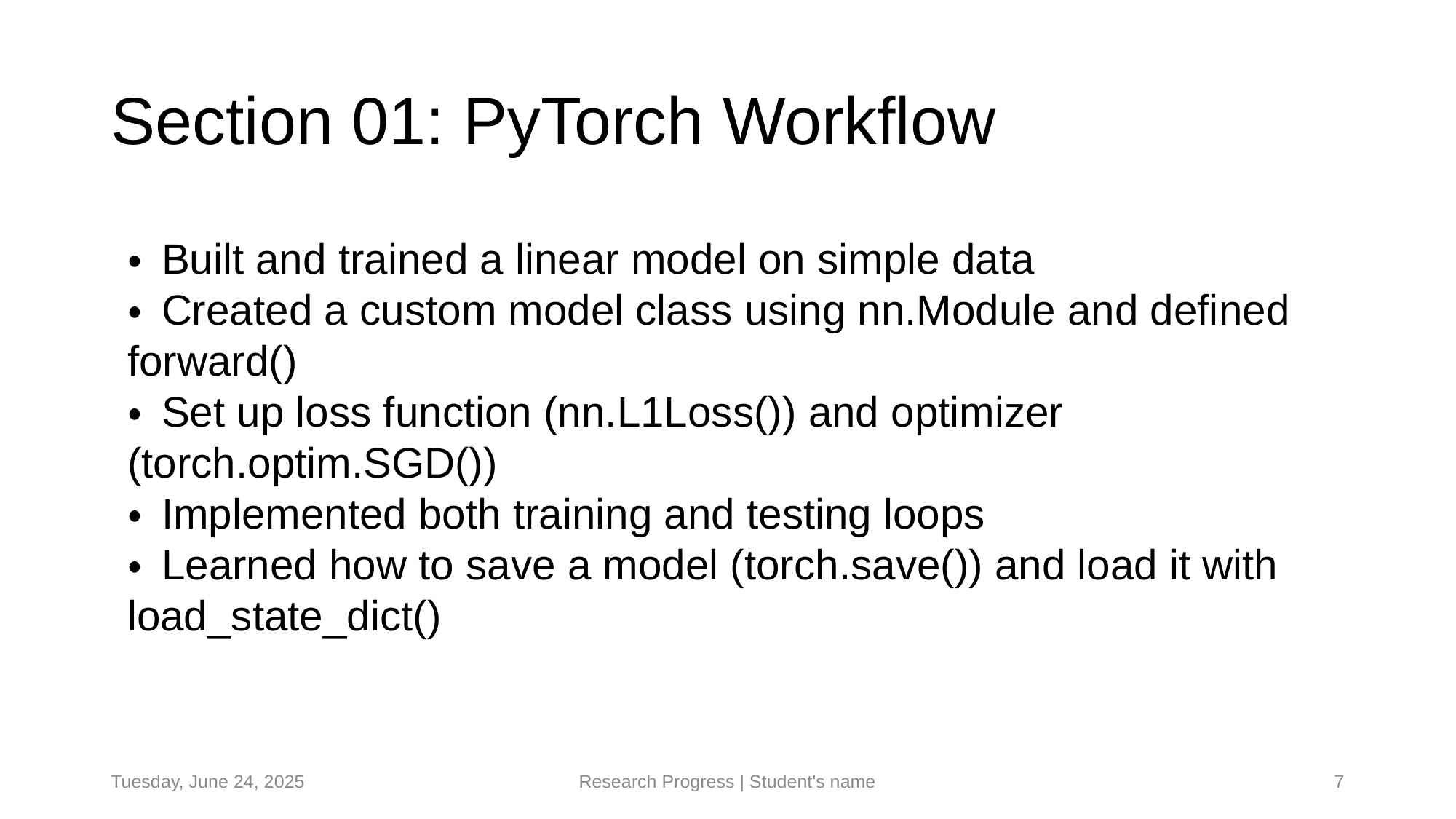

# Section 01: PyTorch Workflow
・ Built and trained a linear model on simple data
・ Created a custom model class using nn.Module and defined forward()
・ Set up loss function (nn.L1Loss()) and optimizer (torch.optim.SGD())
・ Implemented both training and testing loops
・ Learned how to save a model (torch.save()) and load it with load_state_dict()
Tuesday, June 24, 2025
Research Progress | Student's name
7